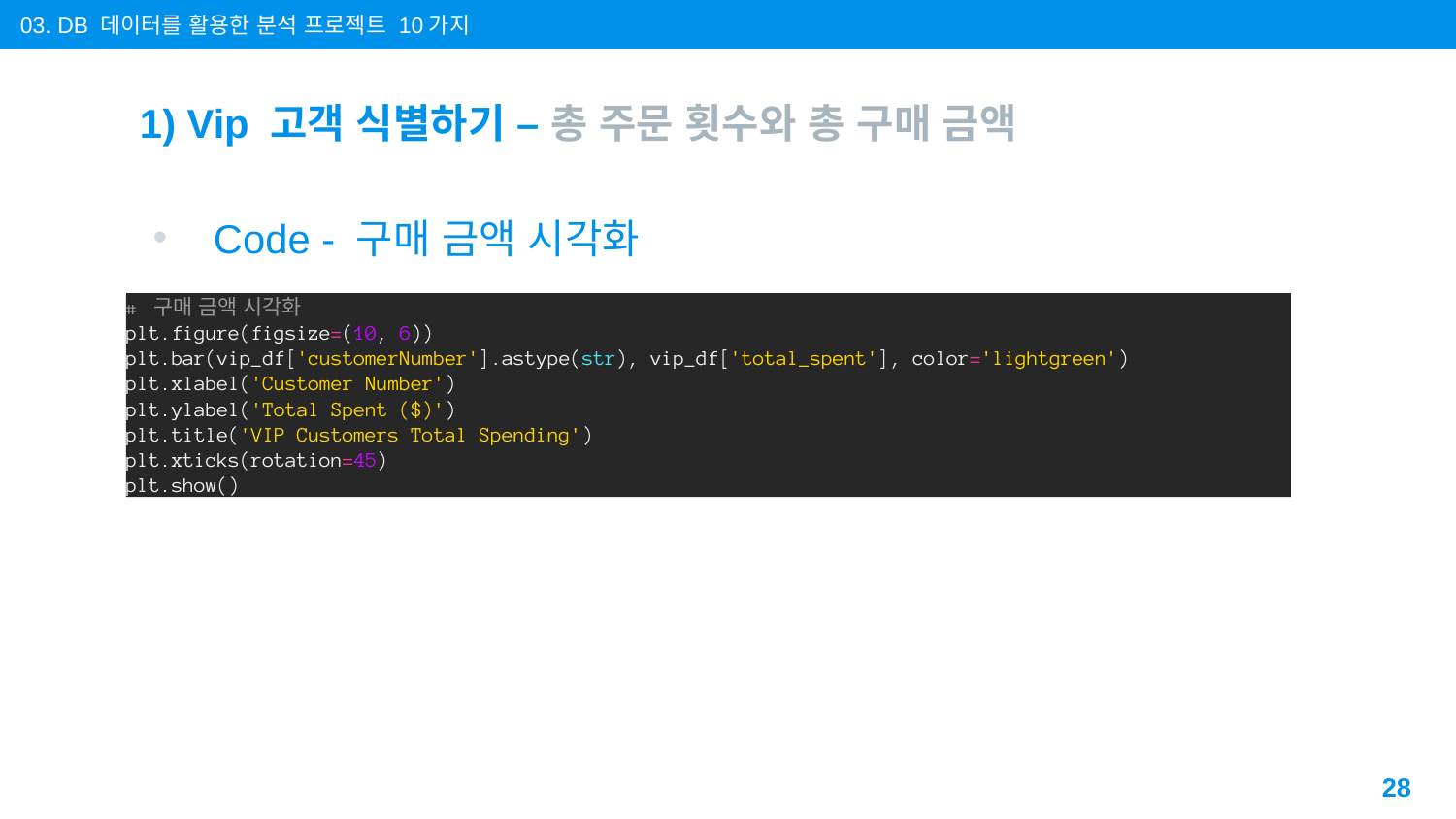

03. DB 데이터를 활용한 분석 프로젝트 10가지
# 1) Vip 고객 식별하기 – 총 주문 횟수와 총 구매 금액
Code - 구매 금액 시각화
# 구매 금액 시각화
plt.figure(figsize=(10, 6))
plt.bar(vip_df['customerNumber'].astype(str), vip_df['total_spent'], color='lightgreen')
plt.xlabel('Customer Number')
plt.ylabel('Total Spent ($)')
plt.title('VIP Customers Total Spending')
plt.xticks(rotation=45)
plt.show()
28